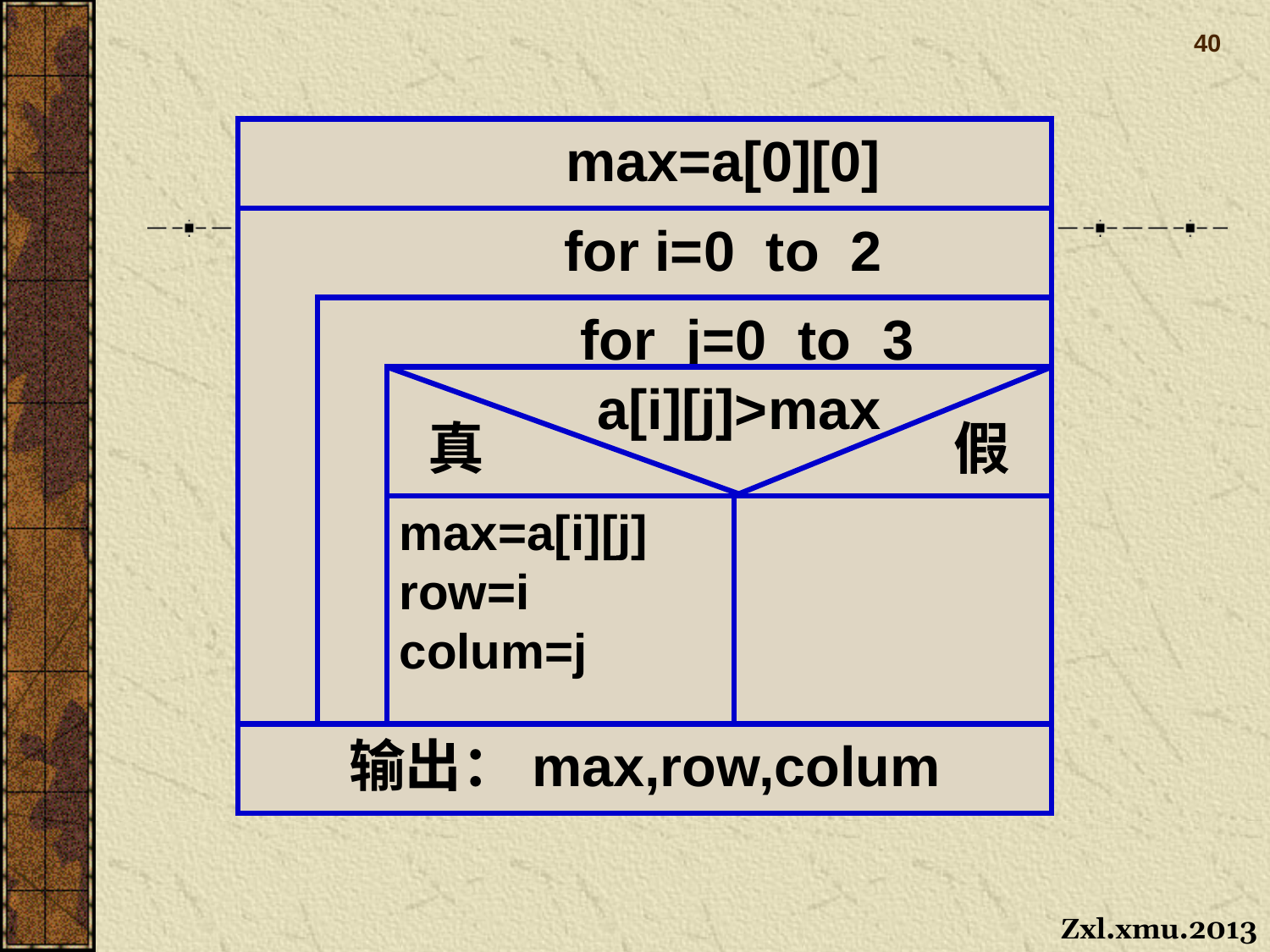

40
#
          max=a[0][0]
          for i=0  to  2
        for  j=0  to  3
a[i][j]>max

max=a[i][j]
row=i
colum=j

假
真
输出：max,row,colum